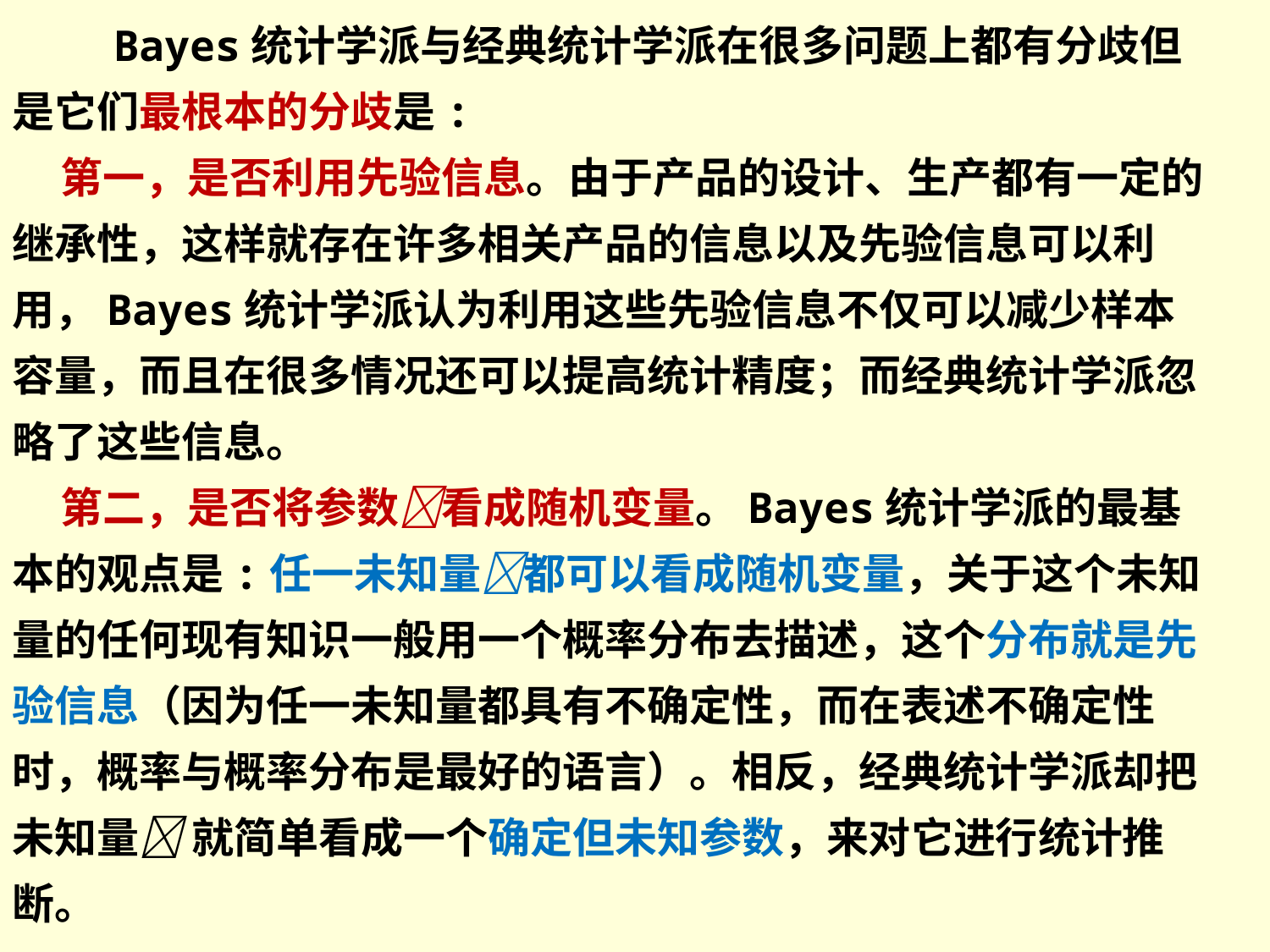

Bayes统计学派与经典统计学派在很多问题上都有分歧但是它们最根本的分歧是:
    第一，是否利用先验信息。由于产品的设计、生产都有一定的继承性，这样就存在许多相关产品的信息以及先验信息可以利用，Bayes统计学派认为利用这些先验信息不仅可以减少样本容量，而且在很多情况还可以提高统计精度；而经典统计学派忽略了这些信息。
    第二，是否将参数θ看成随机变量。Bayes统计学派的最基本的观点是:任一未知量θ都可以看成随机变量，关于这个未知量的任何现有知识一般用一个概率分布去描述，这个分布就是先验信息（因为任一未知量都具有不确定性，而在表述不确定性时，概率与概率分布是最好的语言）。相反，经典统计学派却把未知量θ 就简单看成一个确定但未知参数，来对它进行统计推断。